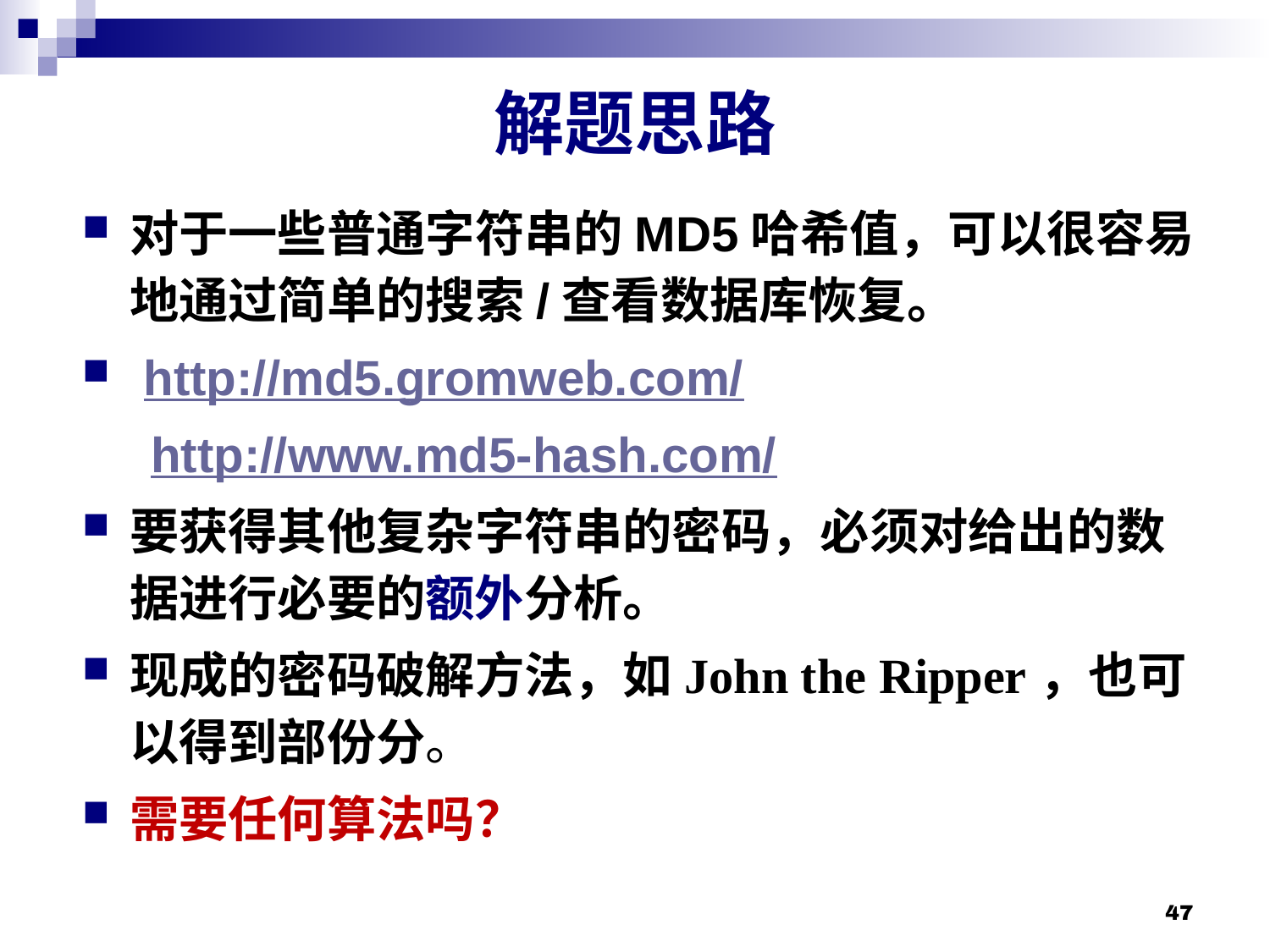

# 解题思路
对于一些普通字符串的MD5哈希值，可以很容易地通过简单的搜索/查看数据库恢复。
 http://md5.gromweb.com/
     http://www.md5-hash.com/
要获得其他复杂字符串的密码，必须对给出的数据进行必要的额外分析。
现成的密码破解方法，如John the Ripper，也可以得到部份分。
需要任何算法吗？
47